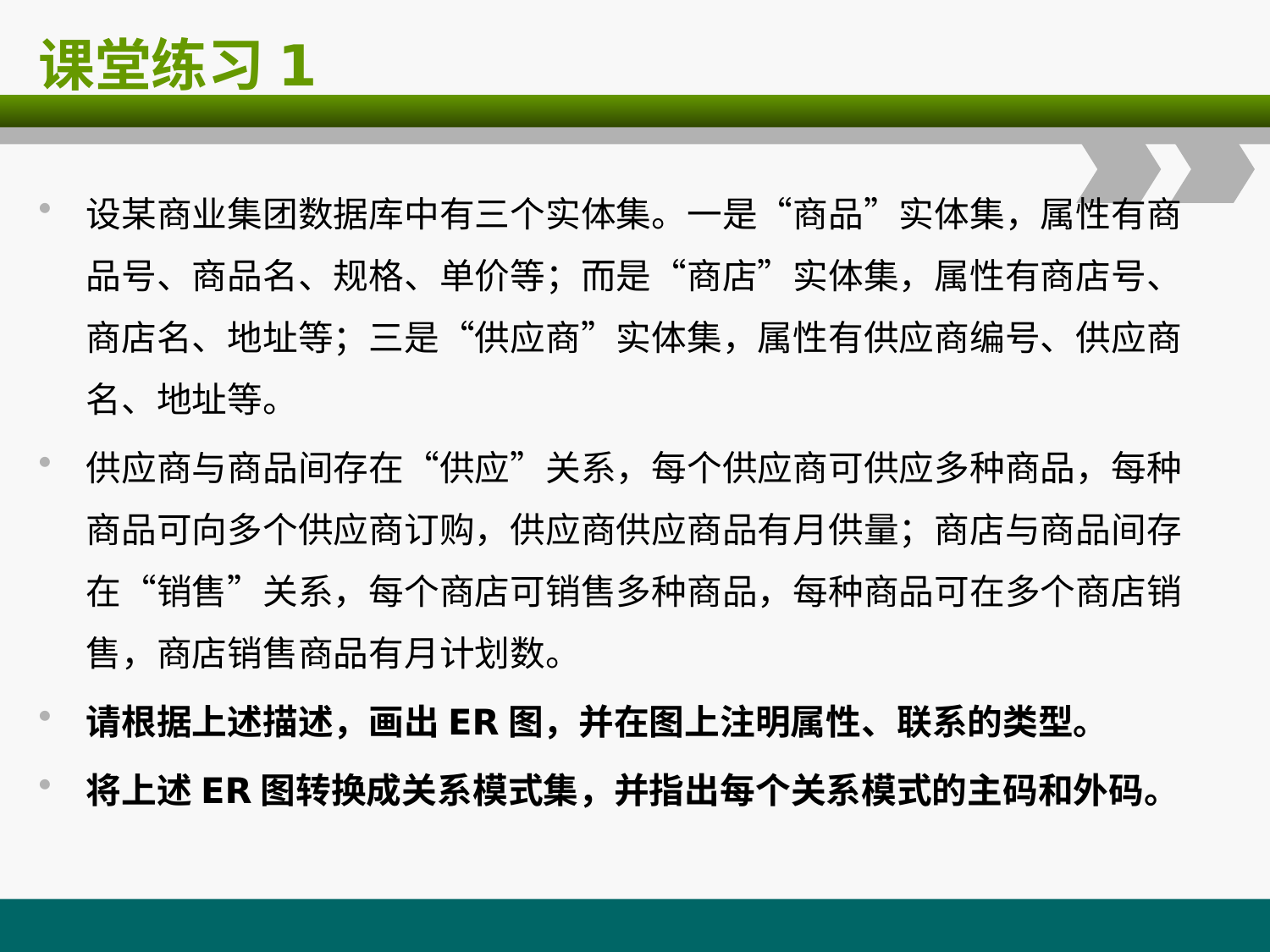

# 课堂练习1
设某商业集团数据库中有三个实体集。一是“商品”实体集，属性有商品号、商品名、规格、单价等；而是“商店”实体集，属性有商店号、商店名、地址等；三是“供应商”实体集，属性有供应商编号、供应商名、地址等。
供应商与商品间存在“供应”关系，每个供应商可供应多种商品，每种商品可向多个供应商订购，供应商供应商品有月供量；商店与商品间存在“销售”关系，每个商店可销售多种商品，每种商品可在多个商店销售，商店销售商品有月计划数。
请根据上述描述，画出ER图，并在图上注明属性、联系的类型。
将上述ER图转换成关系模式集，并指出每个关系模式的主码和外码。